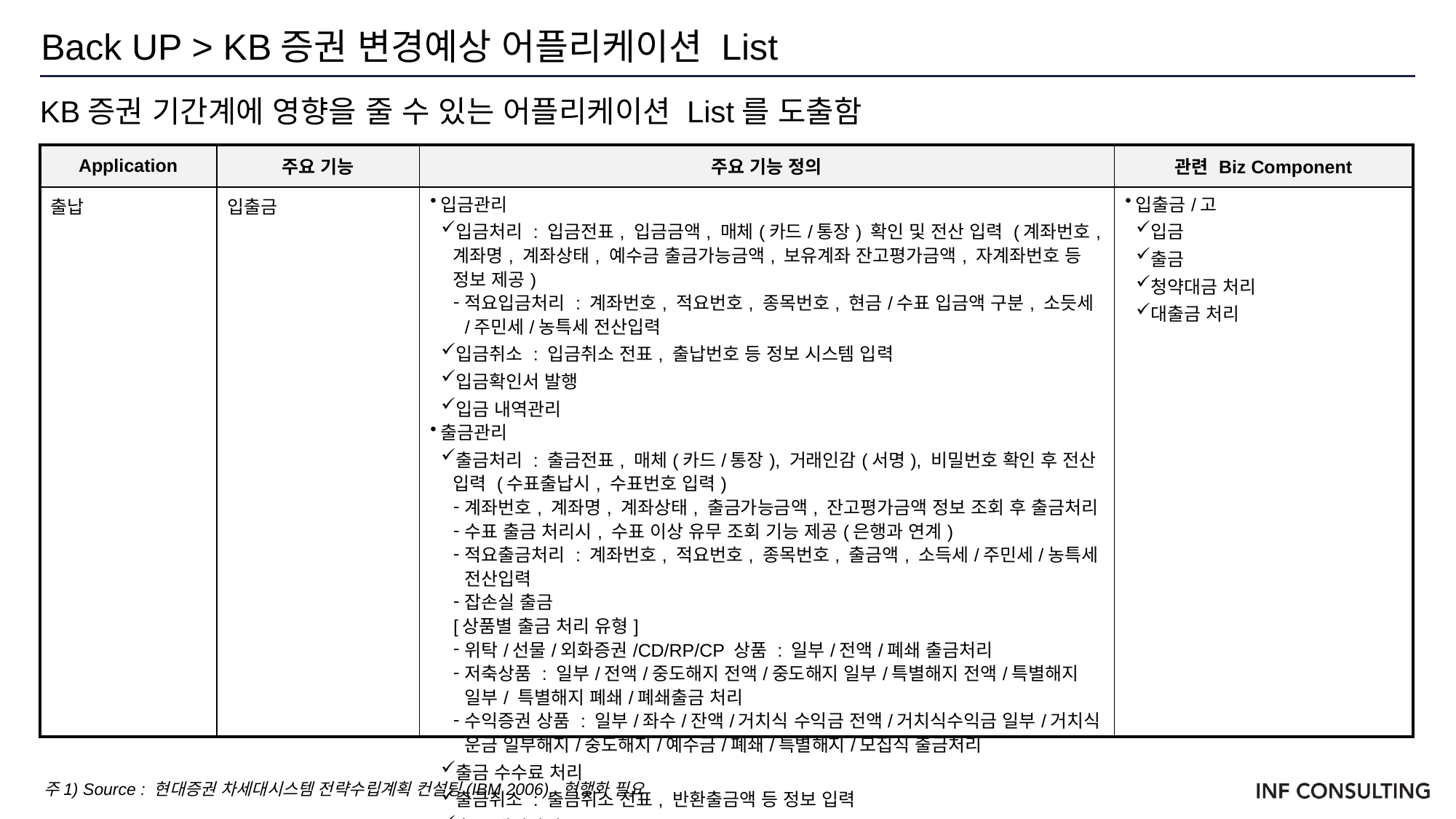

# Back UP > KB증권 변경예상 어플리케이션 List
KB증권 기간계에 영향을 줄 수 있는 어플리케이션 List를 도출함
| Application | 주요 기능 | 주요 기능 정의 | 관련 Biz Component |
| --- | --- | --- | --- |
| 출납 | 입출금 | 입금관리 입금처리 : 입금전표, 입금금액, 매체(카드/통장) 확인 및 전산 입력 (계좌번호, 계좌명, 계좌상태, 예수금 출금가능금액, 보유계좌 잔고평가금액, 자계좌번호 등 정보 제공) 적요입금처리 : 계좌번호, 적요번호, 종목번호, 현금/수표 입금액 구분, 소듯세/주민세/농특세 전산입력 입금취소 : 입금취소 전표, 출납번호 등 정보 시스템 입력 입금확인서 발행 입금 내역관리 출금관리 출금처리 : 출금전표, 매체(카드/통장), 거래인감(서명), 비밀번호 확인 후 전산 입력 (수표출납시, 수표번호 입력) 계좌번호, 계좌명, 계좌상태, 출금가능금액, 잔고평가금액 정보 조회 후 출금처리 수표 출금 처리시, 수표 이상 유무 조회 기능 제공(은행과 연계) 적요출금처리 : 계좌번호, 적요번호, 종목번호, 출금액, 소득세/주민세/농특세 전산입력 잡손실 출금 [상품별 출금 처리 유형] 위탁/선물/외화증권/CD/RP/CP 상품 : 일부/전액/폐쇄 출금처리 저축상품 : 일부/전액/중도해지 전액/중도해지 일부/특별해지 전액/특별해지 일부/ 특별해지 폐쇄/폐쇄출금 처리 수익증권 상품 : 일부/좌수/잔액/거치식 수익금 전액/거치식수익금 일부/거치식 운금 일부해지/중도해지/예수금/폐쇄/특별해지/모집식 출금처리 출금 수수료 처리 출금취소 : 출금취소 전표, 반환출금액 등 정보 입력 출금 내역관리 | 입출금/고 입금 출금 청약대금 처리 대출금 처리 |
주1) Source : 현대증권 차세대시스템 전략수립계획 컨설팅(IBM 2006), 현행화 필요